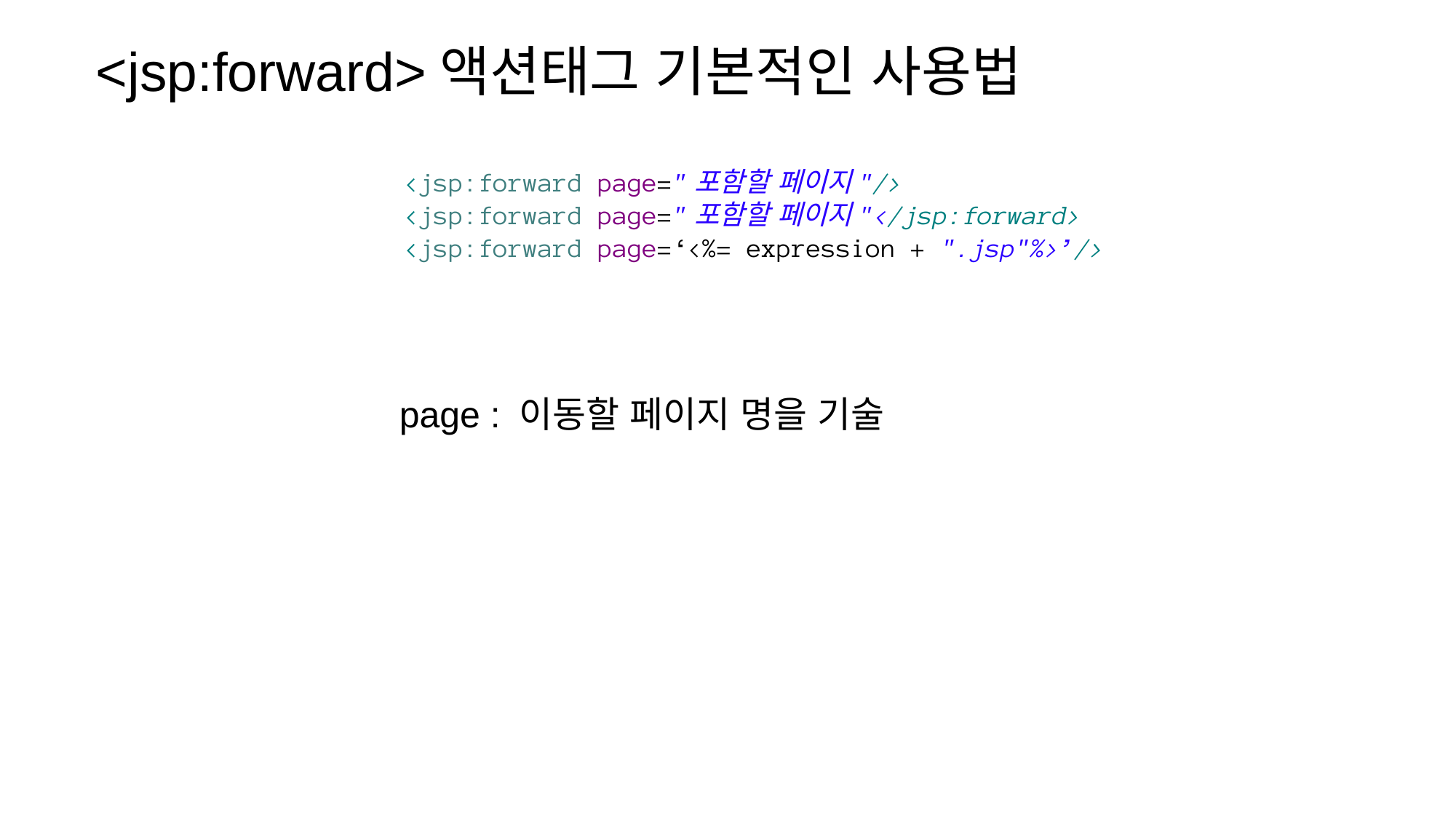

<jsp:forward>액션태그 기본적인 사용법
<jsp:forward page="포함할 페이지"/>
<jsp:forward page="포함할 페이지"</jsp:forward>
<jsp:forward page=‘<%= expression + ".jsp"%>’/>
page : 이동할 페이지 명을 기술